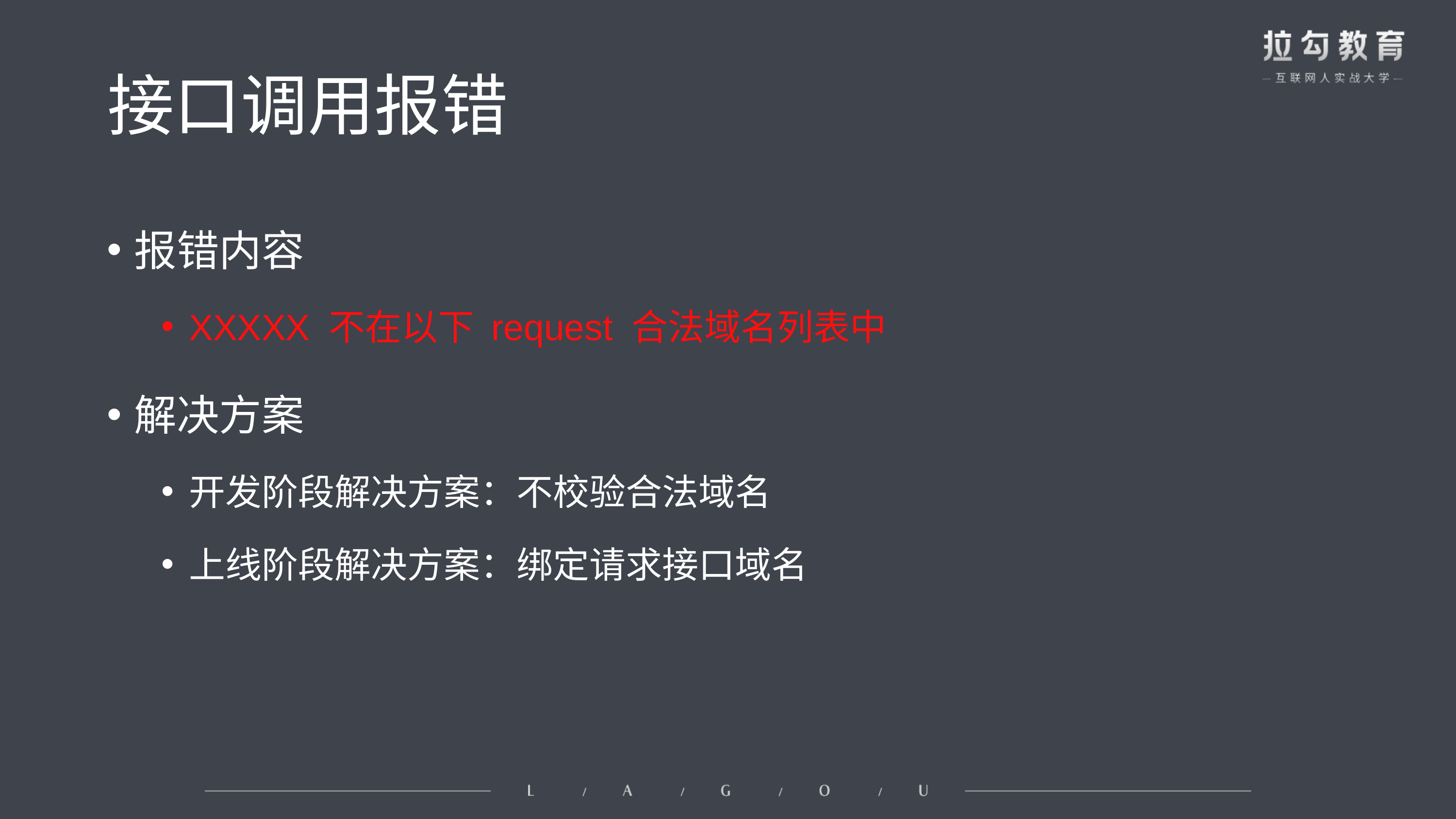

# 接口调用报错
报错内容
XXXXX 不在以下 request 合法域名列表中
解决方案
开发阶段解决方案：不校验合法域名
上线阶段解决方案：绑定请求接口域名